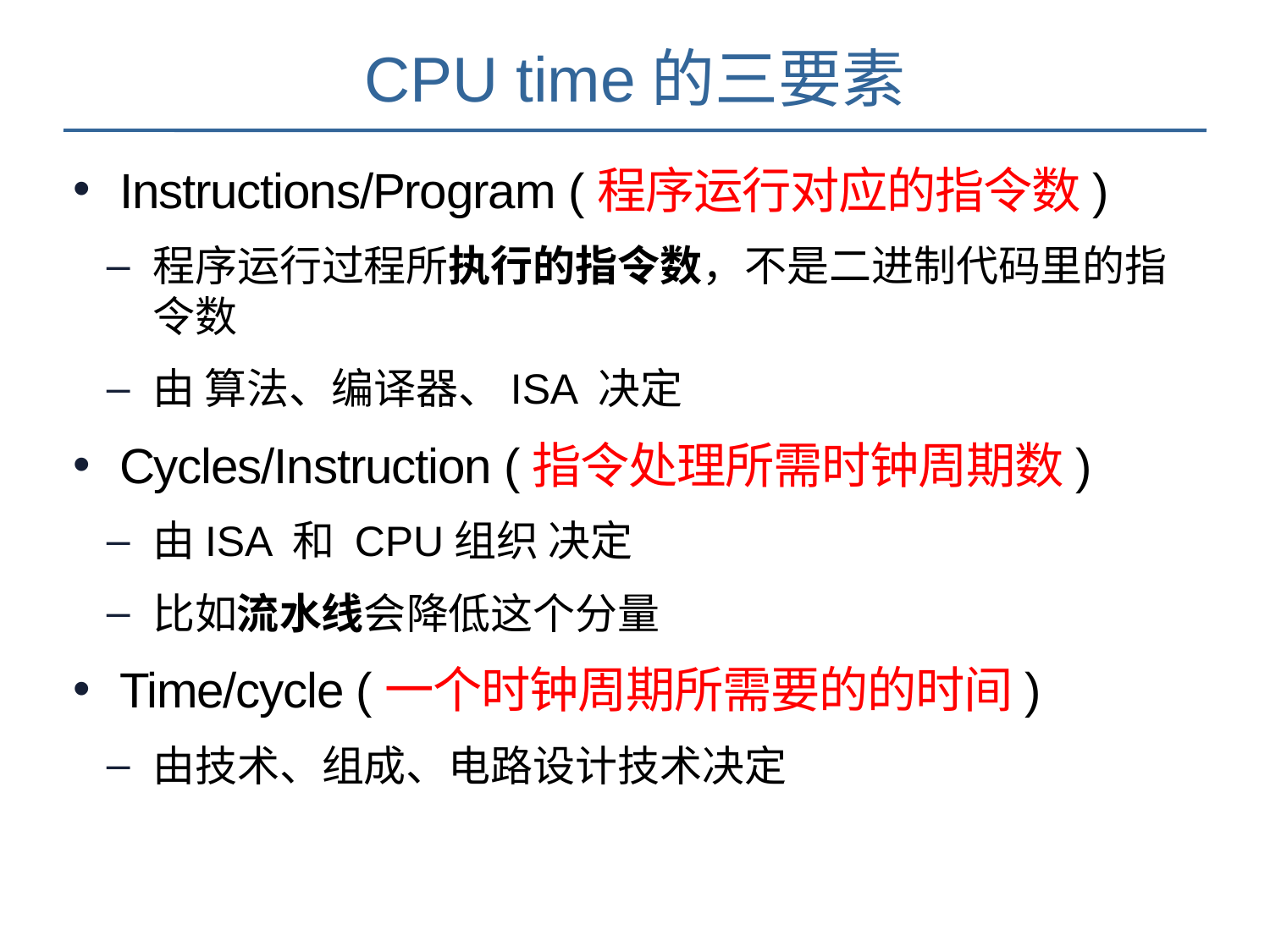

# CPU time的三要素
Instructions/Program (程序运行对应的指令数)
程序运行过程所执行的指令数，不是二进制代码里的指令数
由 算法、编译器、ISA 决定
Cycles/Instruction (指令处理所需时钟周期数)
由ISA 和 CPU组织 决定
比如流水线会降低这个分量
Time/cycle (一个时钟周期所需要的的时间)
由技术、组成、电路设计技术决定